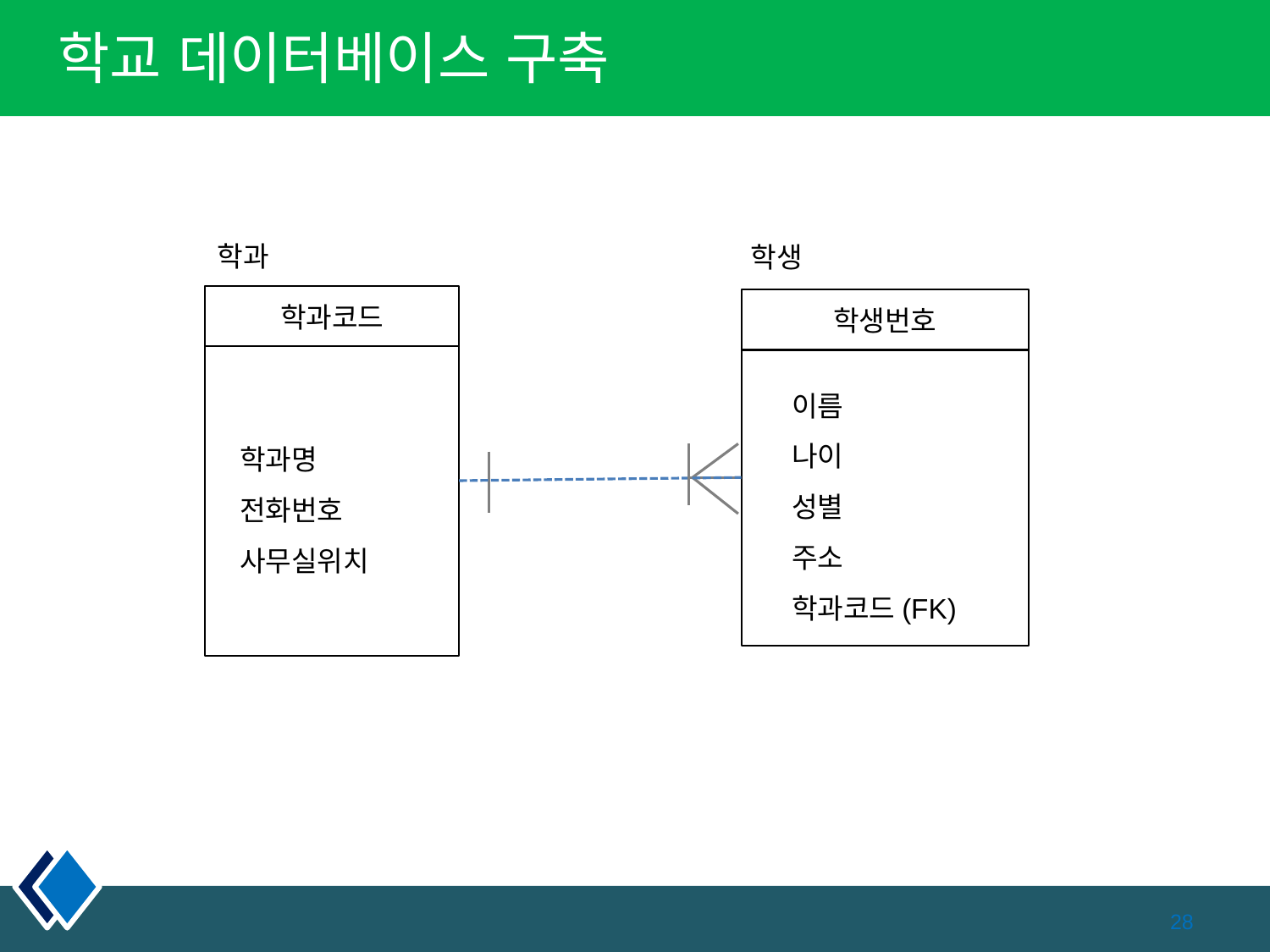

# 학교 데이터베이스 구축
학과
학생
학과코드
학생번호
  학과명
  전화번호
  사무실위치
    이름
    나이
    성별
    주소
    학과코드(FK)
28